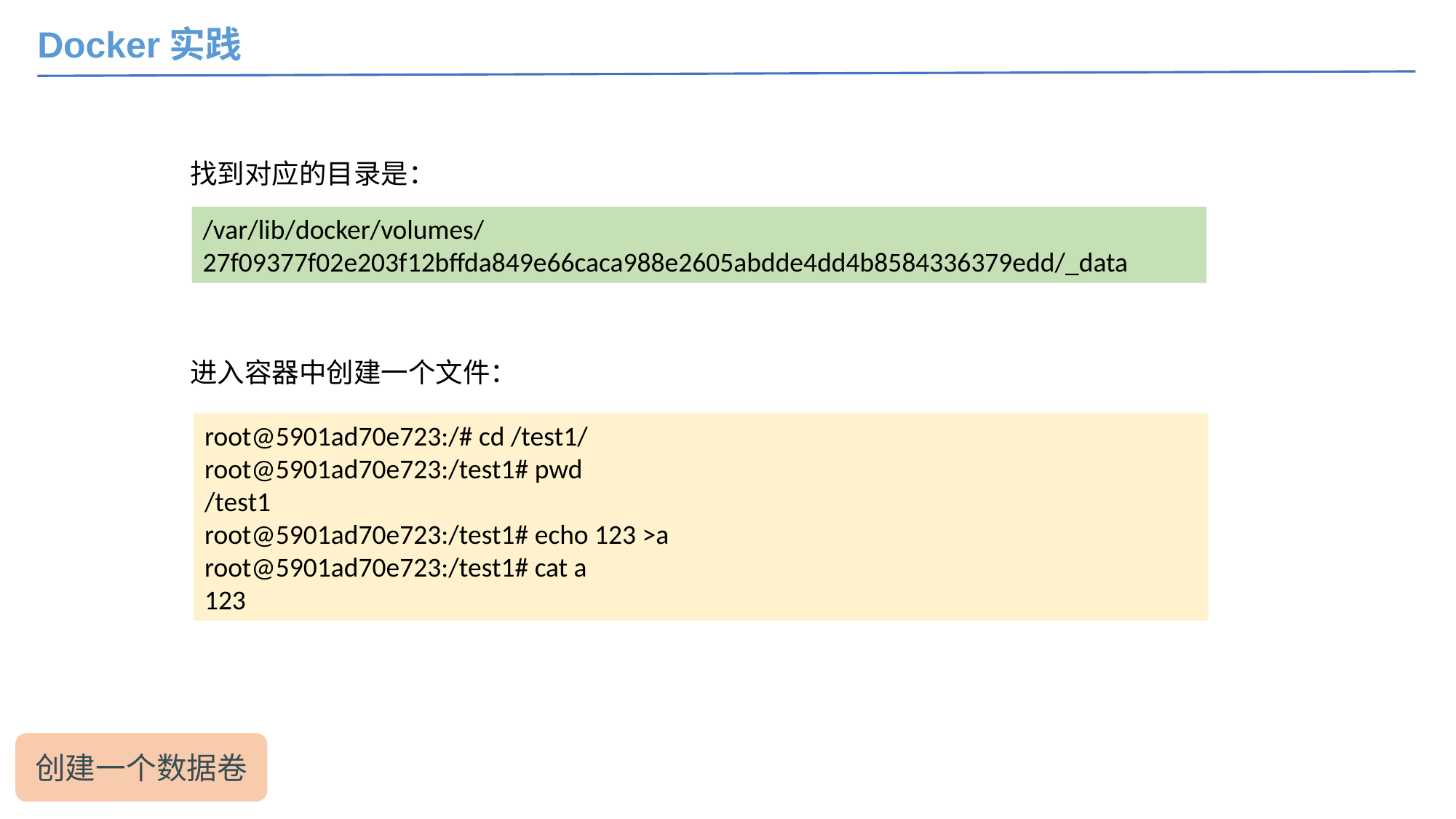

Docker实践
找到对应的目录是：
/var/lib/docker/volumes/27f09377f02e203f12bffda849e66caca988e2605abdde4dd4b8584336379edd/_data
进入容器中创建一个文件：
root@5901ad70e723:/# cd /test1/
root@5901ad70e723:/test1# pwd
/test1
root@5901ad70e723:/test1# echo 123 >a
root@5901ad70e723:/test1# cat a
123
创建一个数据卷